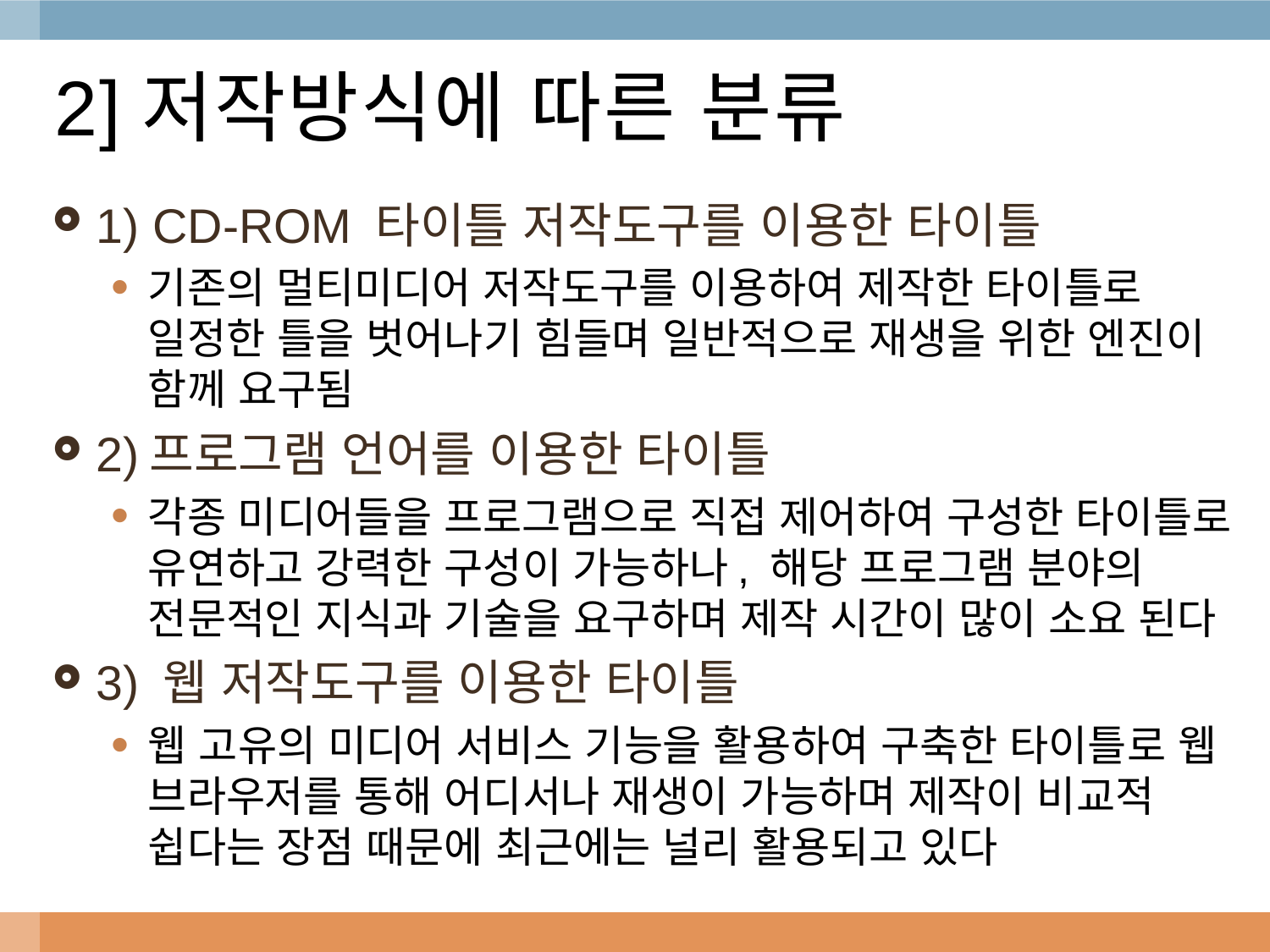

# 2]저작방식에 따른 분류
1) CD-ROM 타이틀 저작도구를 이용한 타이틀
기존의 멀티미디어 저작도구를 이용하여 제작한 타이틀로  일정한 틀을 벗어나기 힘들며 일반적으로 재생을 위한 엔진이 함께 요구됨
2)프로그램 언어를 이용한 타이틀
각종 미디어들을 프로그램으로 직접 제어하여 구성한 타이틀로 유연하고 강력한 구성이 가능하나, 해당 프로그램 분야의 전문적인 지식과 기술을 요구하며 제작 시간이 많이 소요 된다
3) 웹 저작도구를 이용한 타이틀
웹 고유의 미디어 서비스 기능을 활용하여 구축한 타이틀로 웹 브라우저를 통해 어디서나 재생이 가능하며 제작이 비교적 쉽다는 장점 때문에 최근에는 널리 활용되고 있다